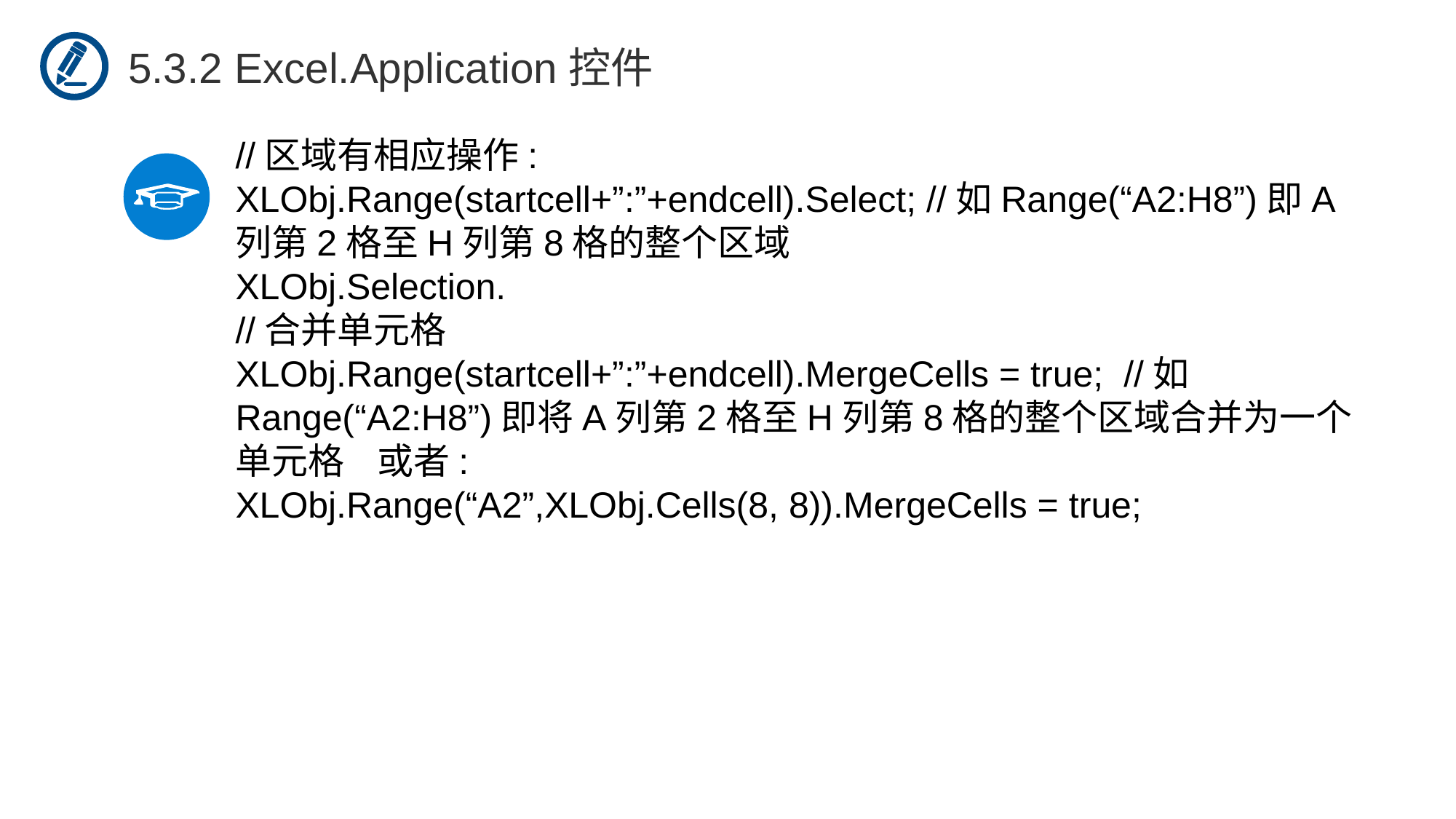

5.3.2 Excel.Application控件
//区域有相应操作:
XLObj.Range(startcell+”:”+endcell).Select; //如Range(“A2:H8”)即A列第2格至H列第8格的整个区域
XLObj.Selection.
//合并单元格
XLObj.Range(startcell+”:”+endcell).MergeCells = true;  //如Range(“A2:H8”)即将A列第2格至H列第8格的整个区域合并为一个单元格    或者:
XLObj.Range(“A2”,XLObj.Cells(8, 8)).MergeCells = true;